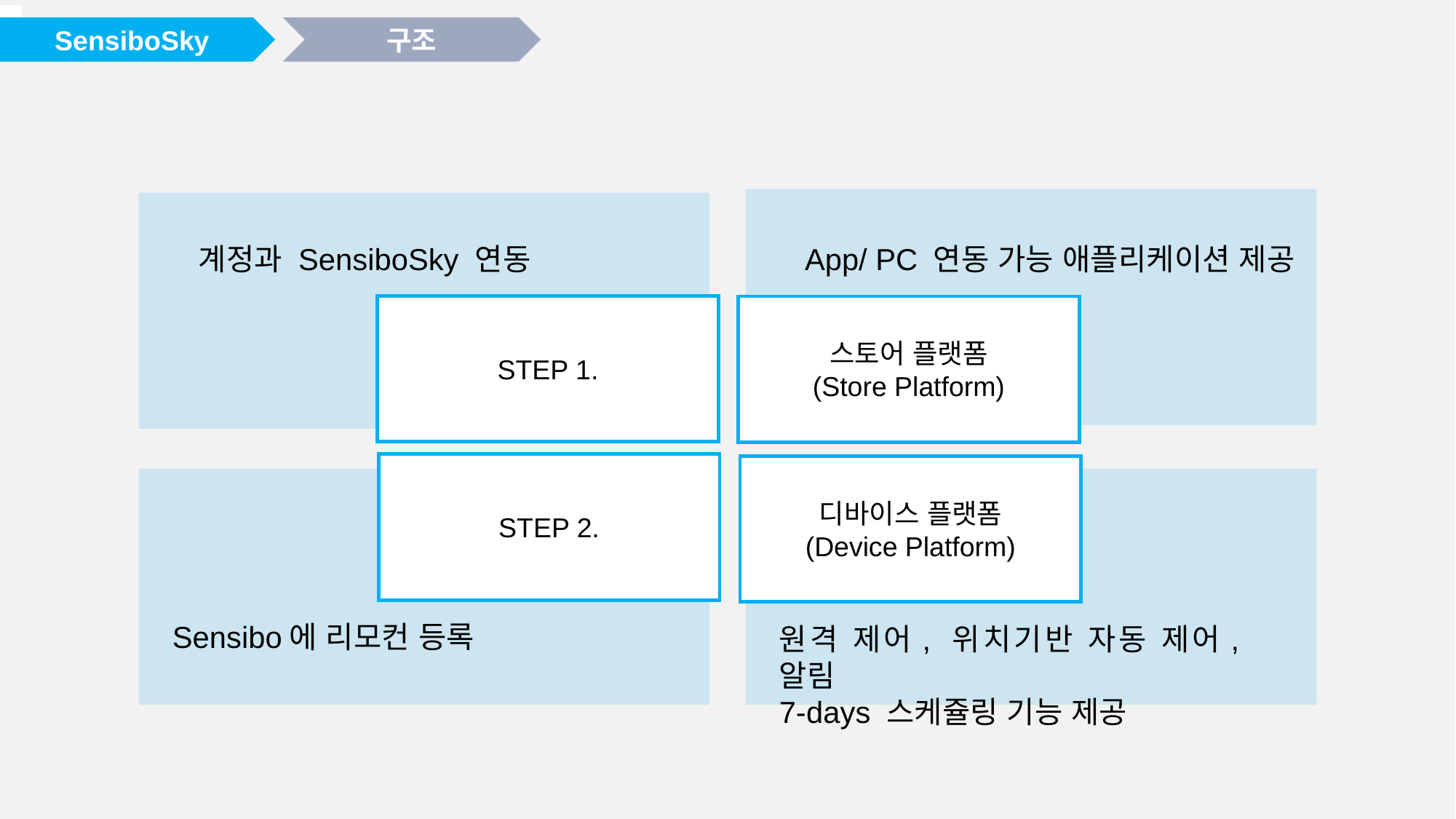

SensiboSky
구조

App/ PC 연동 가능 애플리케이션 제공
계정과 SensiboSky 연동
STEP 1.
스토어 플랫폼
(Store Platform)
STEP 2.
디바이스 플랫폼
(Device Platform)

Sensibo에 리모컨 등록
원격 제어, 위치기반 자동 제어, 알림
7-days 스케쥴링 기능 제공